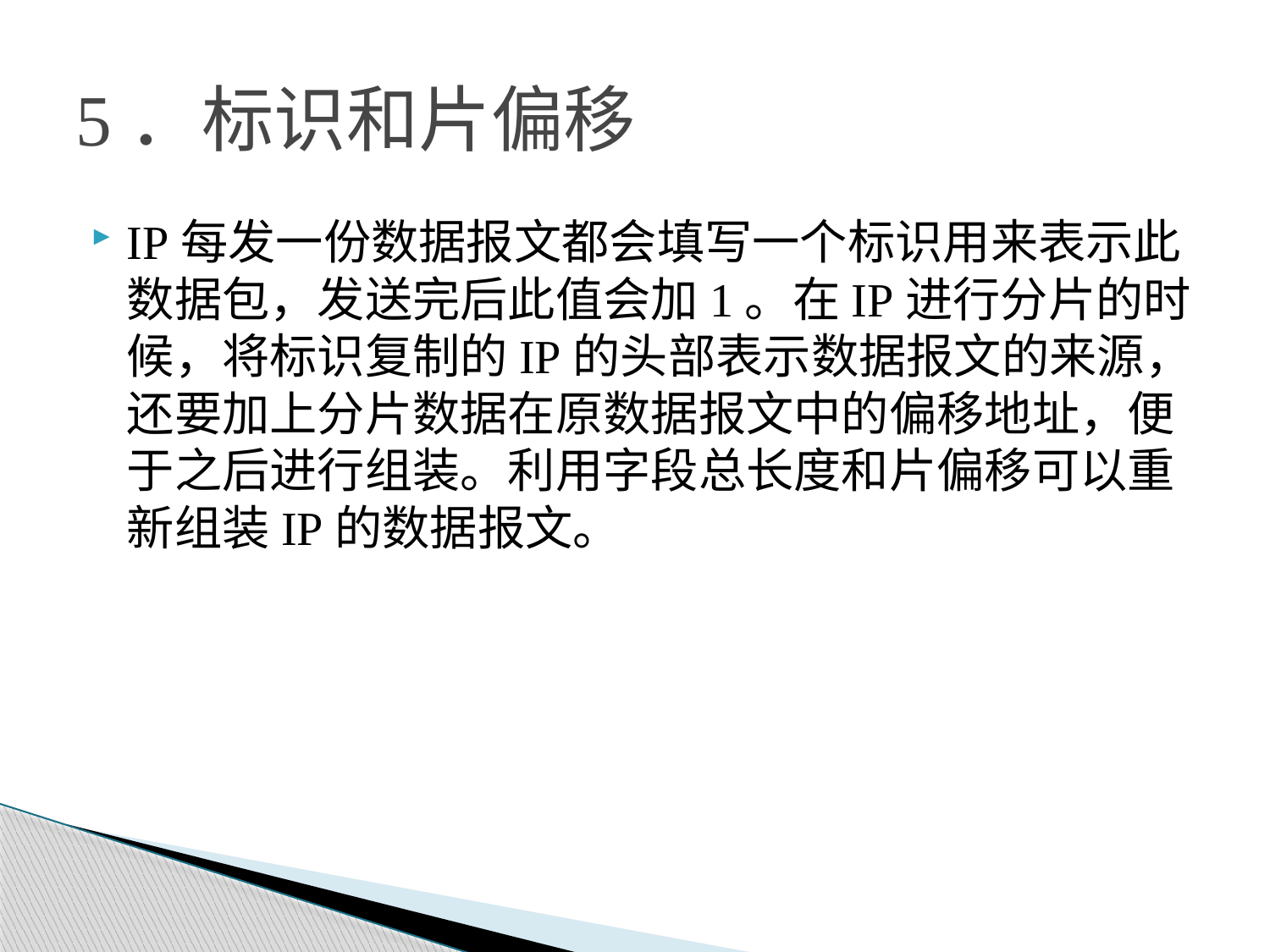

# 5．标识和片偏移
IP每发一份数据报文都会填写一个标识用来表示此数据包，发送完后此值会加1。在IP进行分片的时候，将标识复制的IP的头部表示数据报文的来源，还要加上分片数据在原数据报文中的偏移地址，便于之后进行组装。利用字段总长度和片偏移可以重新组装IP的数据报文。